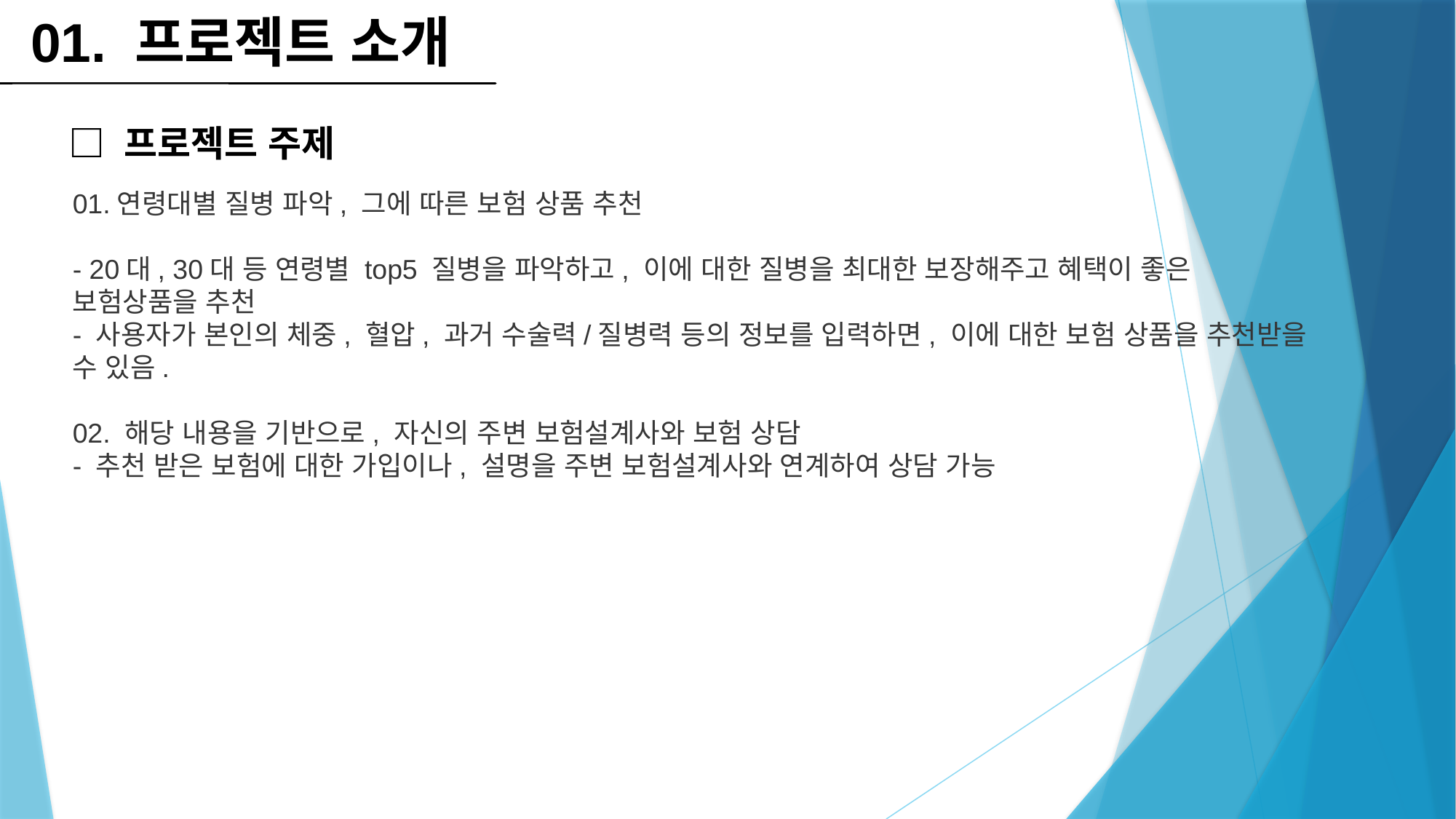

01. 프로젝트 소개

□ 프로젝트 주제

01.연령대별 질병 파악, 그에 따른 보험 상품 추천

- 20대, 30대 등 연령별 top5 질병을 파악하고, 이에 대한 질병을 최대한 보장해주고 혜택이 좋은 보험상품을 추천
- 사용자가 본인의 체중, 혈압, 과거 수술력/질병력 등의 정보를 입력하면, 이에 대한 보험 상품을 추천받을 수 있음.

02. 해당 내용을 기반으로, 자신의 주변 보험설계사와 보험 상담
- 추천 받은 보험에 대한 가입이나, 설명을 주변 보험설계사와 연계하여 상담 가능